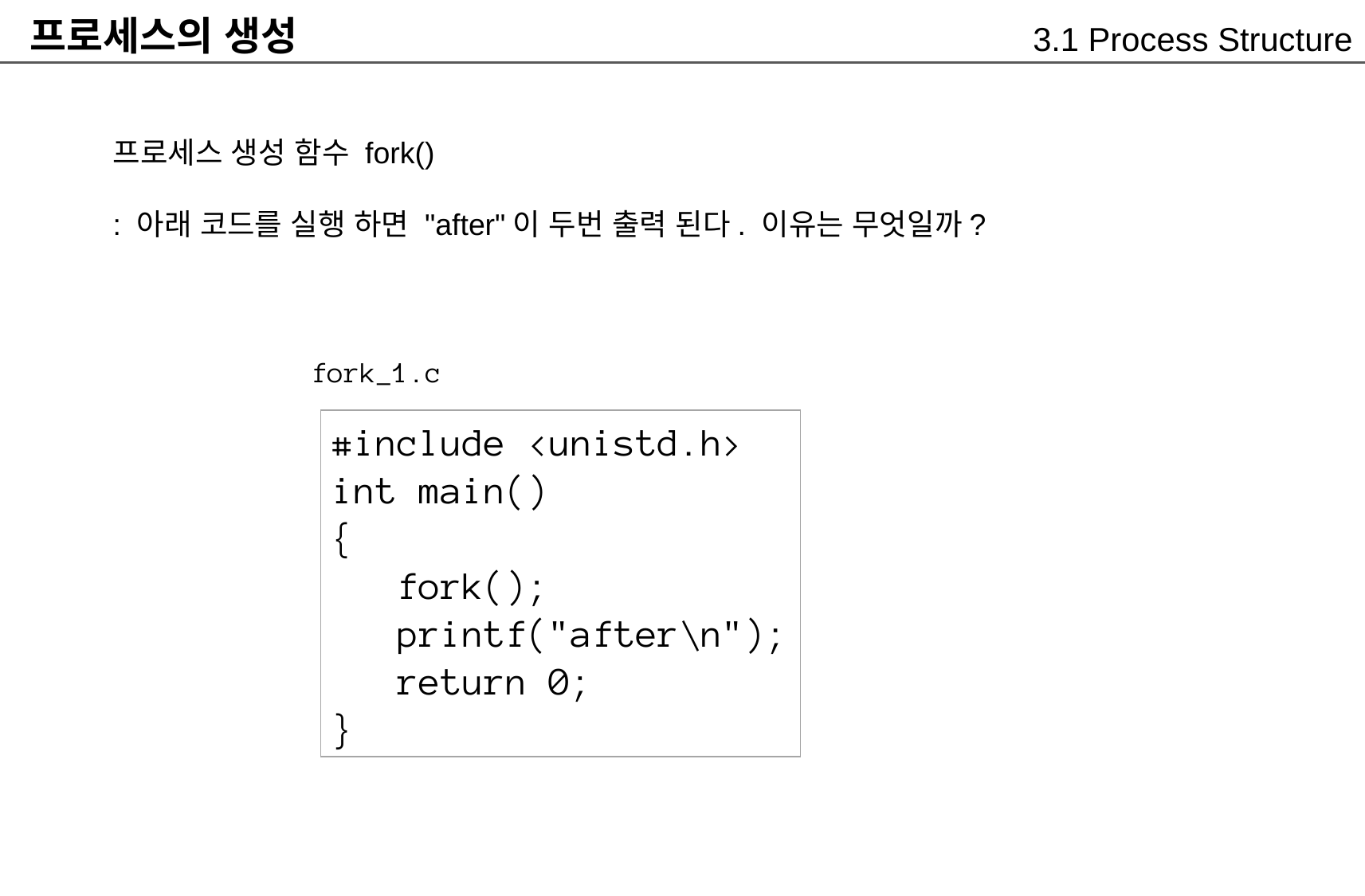

# 프로세스의 생성
3.1 Process Structure

프로세스 생성 함수 fork()

: 아래 코드를 실행 하면 "after"이 두번 출력 된다. 이유는 무엇일까?
fork_1.c
#include <unistd.h>
int main()
{
   fork();
   printf("after\n");
   return 0;
}